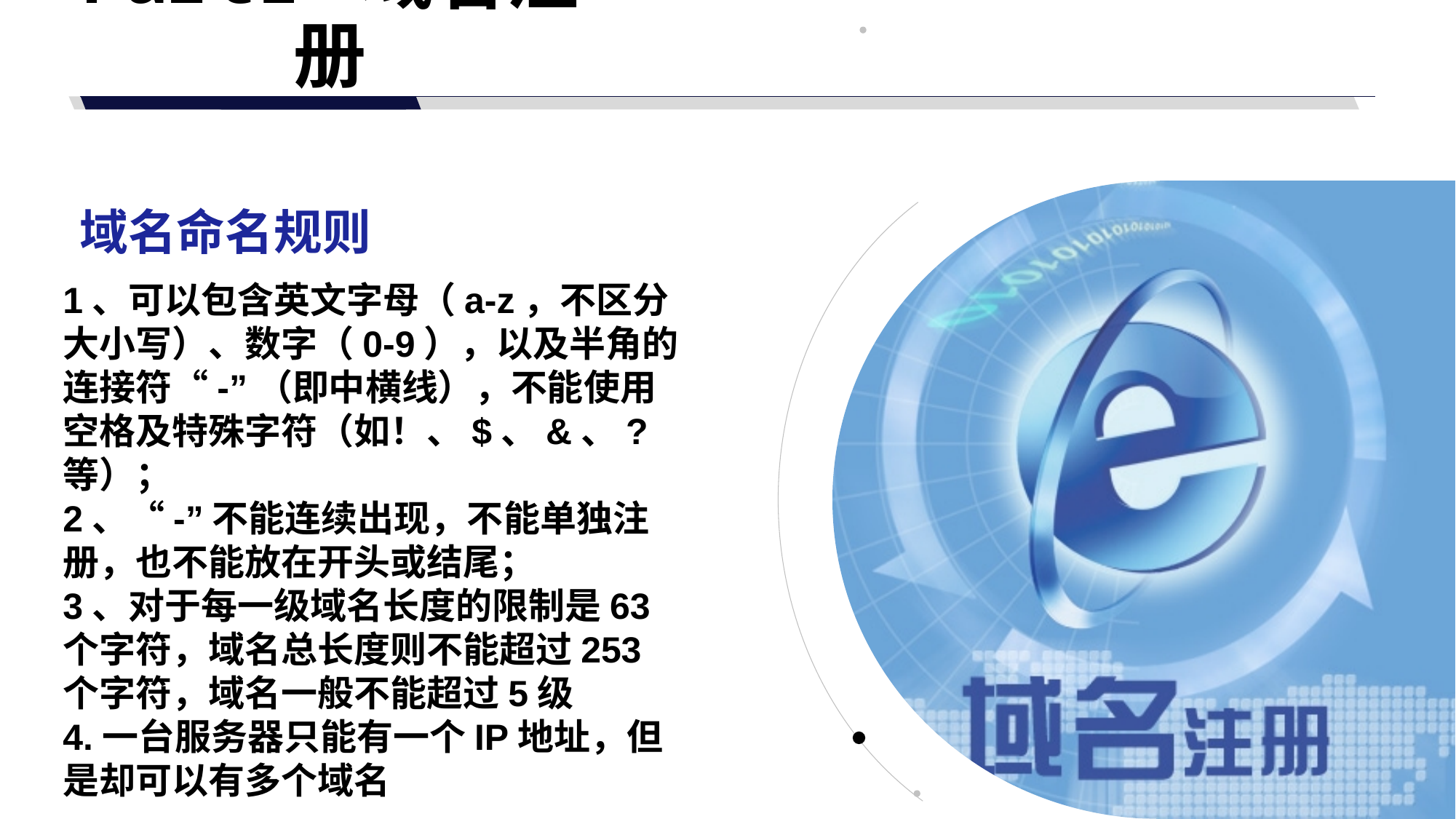

Part1 域名注册

域名命名规则
1、可以包含英文字母（a-z，不区分大小写）、数字（0-9），以及半角的连接符“-”（即中横线），不能使用空格及特殊字符（如！、$、&、?等）；
2、“-”不能连续出现，不能单独注册，也不能放在开头或结尾；
3、对于每一级域名长度的限制是63个字符，域名总长度则不能超过253个字符，域名一般不能超过5级
4.一台服务器只能有一个IP地址，但是却可以有多个域名